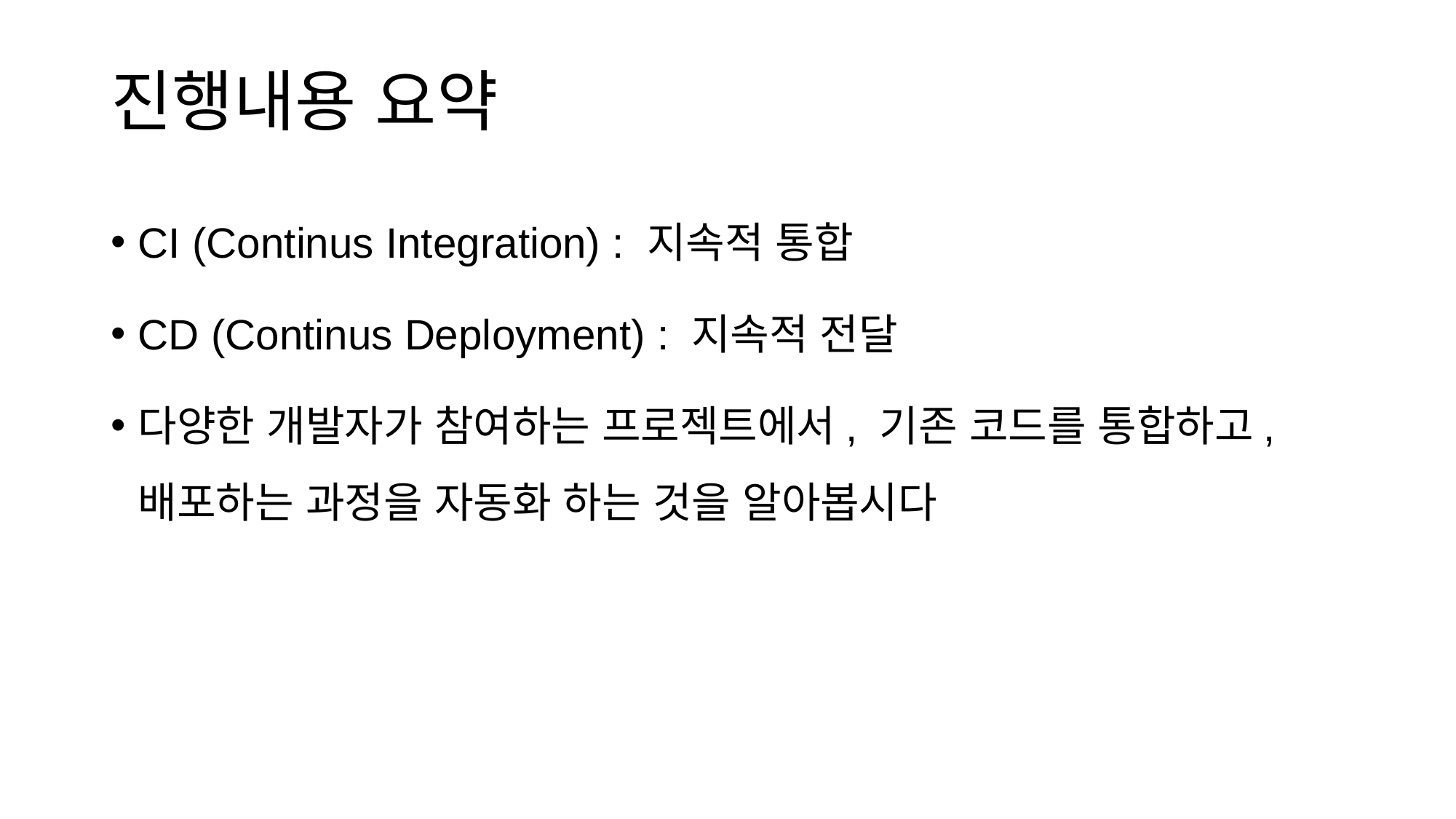

# 진행내용 요약
CI (Continus Integration) : 지속적 통합
CD (Continus Deployment) : 지속적 전달
다양한 개발자가 참여하는 프로젝트에서, 기존 코드를 통합하고, 배포하는 과정을 자동화 하는 것을 알아봅시다